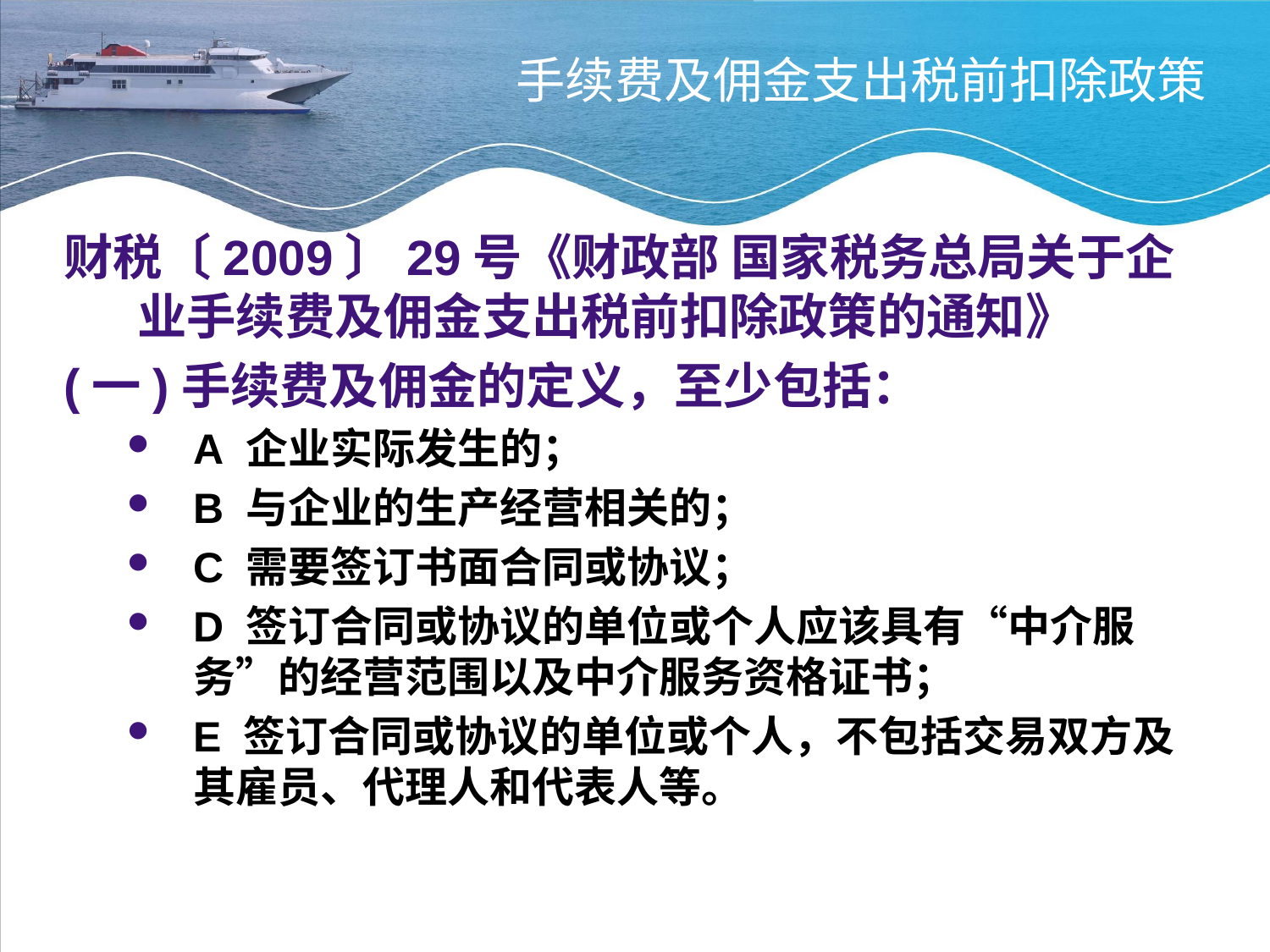

# 手续费及佣金支出税前扣除政策
财税〔2009〕29号《财政部 国家税务总局关于企业手续费及佣金支出税前扣除政策的通知》
(一)手续费及佣金的定义，至少包括：
A 企业实际发生的；
B 与企业的生产经营相关的；
C 需要签订书面合同或协议；
D 签订合同或协议的单位或个人应该具有“中介服务”的经营范围以及中介服务资格证书；
E 签订合同或协议的单位或个人，不包括交易双方及其雇员、代理人和代表人等。